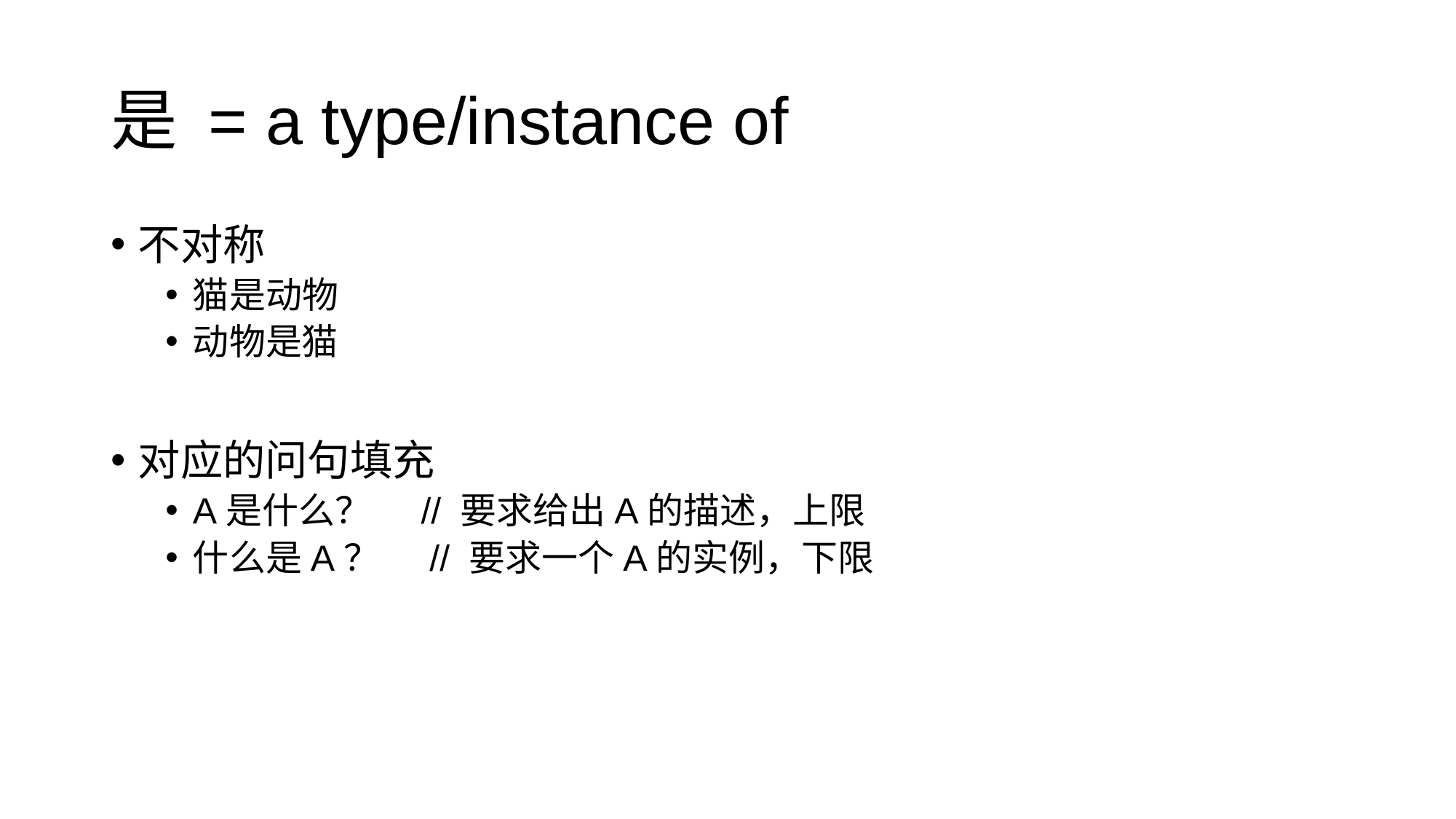

# 是 = a type/instance of
不对称
猫是动物
动物是猫

对应的问句填充
A是什么？     // 要求给出A的描述，上限
什么是A？     // 要求一个A的实例，下限